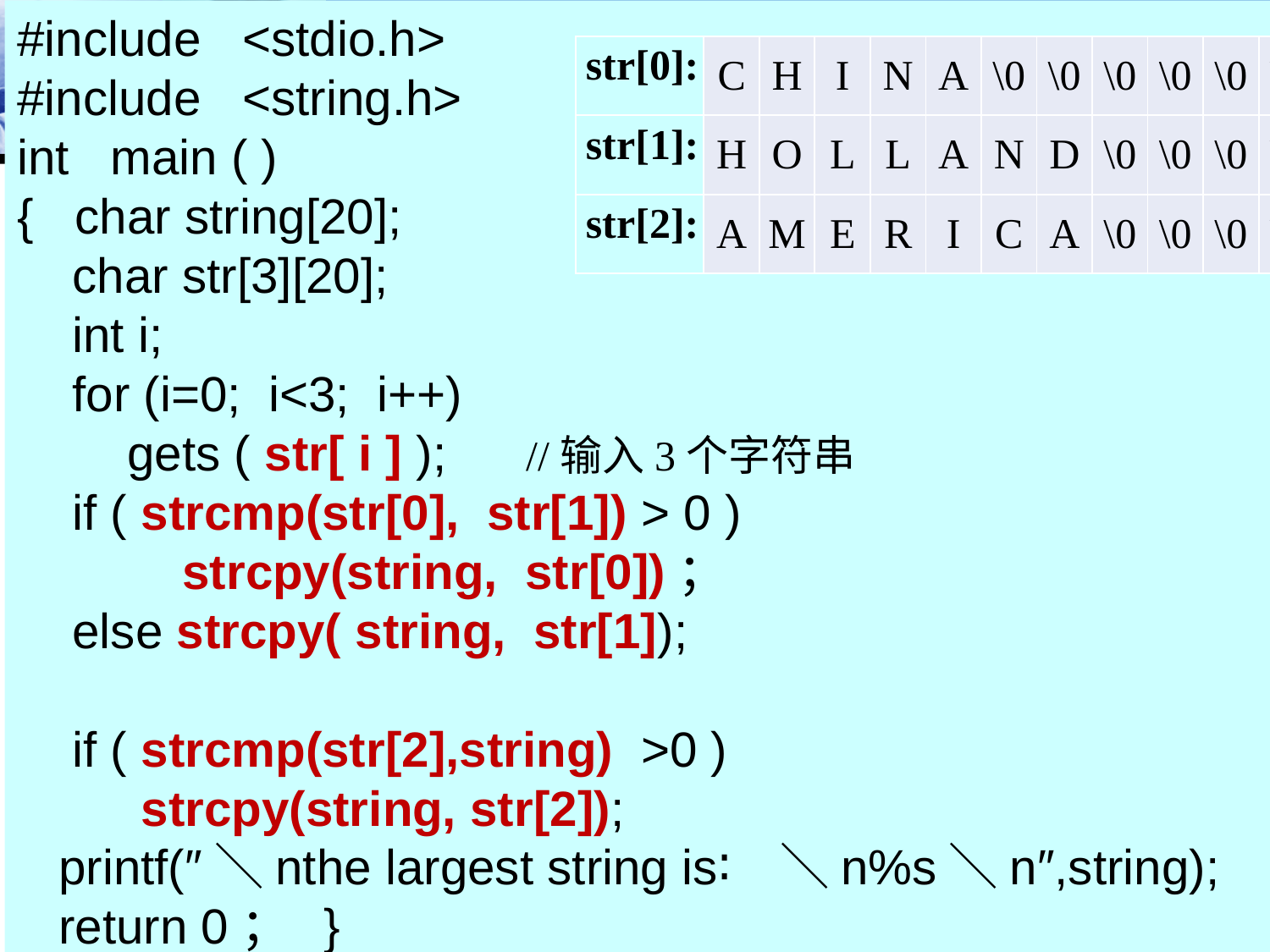

#include   <stdio.h>
#include   <string.h>
int   main ( )
{   char string[20];
    char str[3][20];
    int i;
    for (i=0;  i<3;  i++)
        gets ( str[ i ] );      //输入3个字符串
    if ( strcmp(str[0],  str[1]) > 0 )
            strcpy(string,  str[0])；
    else strcpy( string,  str[1]);

    if ( strcmp(str[2],string)  >0 )
         strcpy(string, str[2]);
   printf(″＼nthe largest string is∶＼n%s＼n″,string);
   return 0；  }
| str[0]: | C | H | I | N | A | \0 | \0 | \0 | \0 | \0 | \0 | \0 | \0 | \0 | \0 | \0 | \0 | \0 | \0 | \0 |
| --- | --- | --- | --- | --- | --- | --- | --- | --- | --- | --- | --- | --- | --- | --- | --- | --- | --- | --- | --- | --- |
| str[1]: | H | O | L | L | A | N | D | \0 | \0 | \0 | \0 | \0 | \0 | \0 | \0 | \0 | \0 | \0 | \0 | \0 |
| str[2]: | A | M | E | R | I | C | A | \0 | \0 | \0 | \0 | \0 | \0 | \0 | \0 | \0 | \0 | \0 | \0 | \0 |